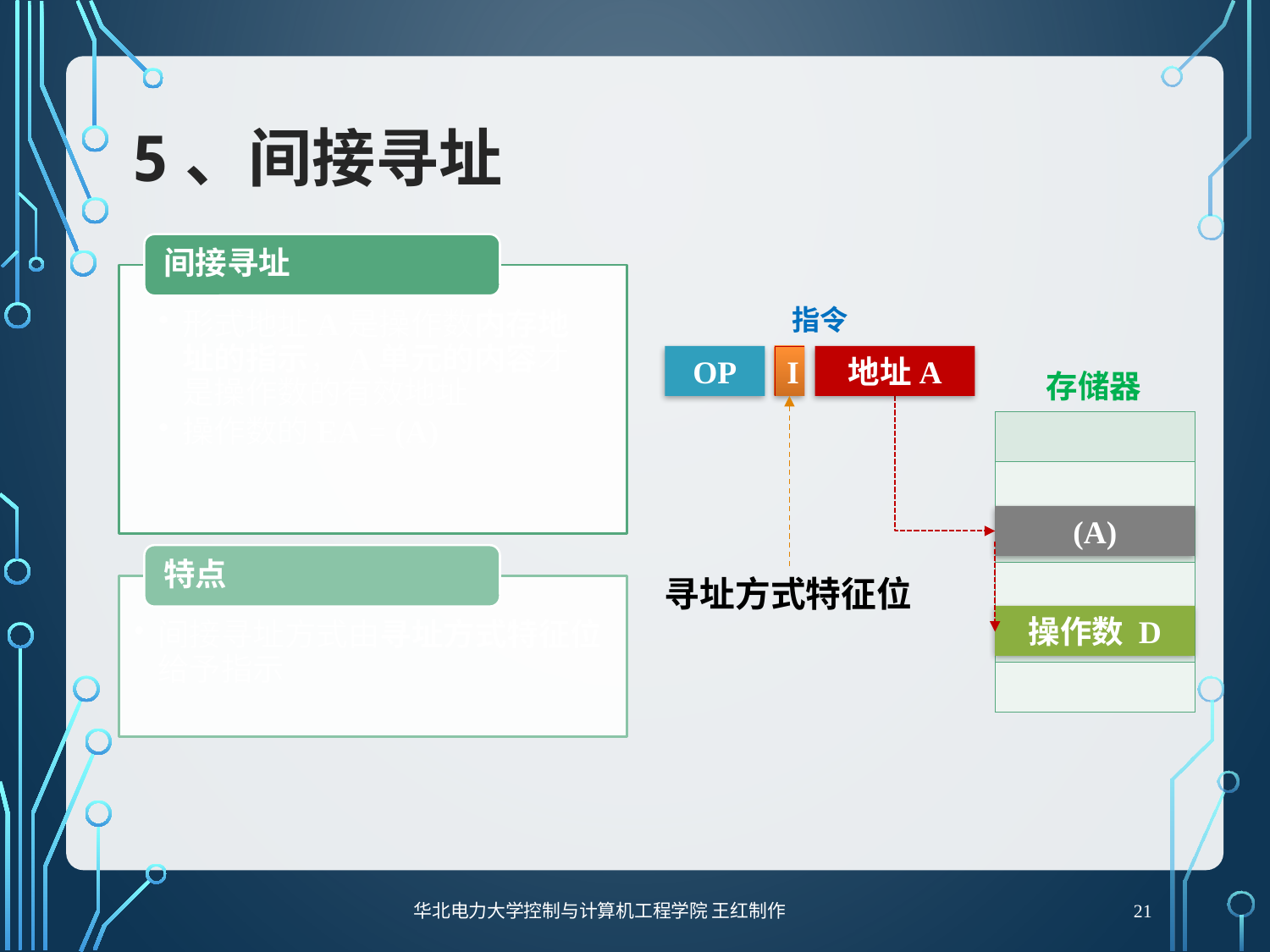

# 5、间接寻址
形式地址A是操作数内存地址的指示，A单元的内容才是操作数的有效地址
操作数的EA = (A)
间接寻址
间接寻址方式由寻址方式特征位给予指示
特点
指令
OP
地址A
I
| 存储器 |
| --- |
|  |
|  |
|  |
|  |
|  |
|  |
(A)
寻址方式特征位
操作数 D
21
华北电力大学控制与计算机工程学院 王红制作